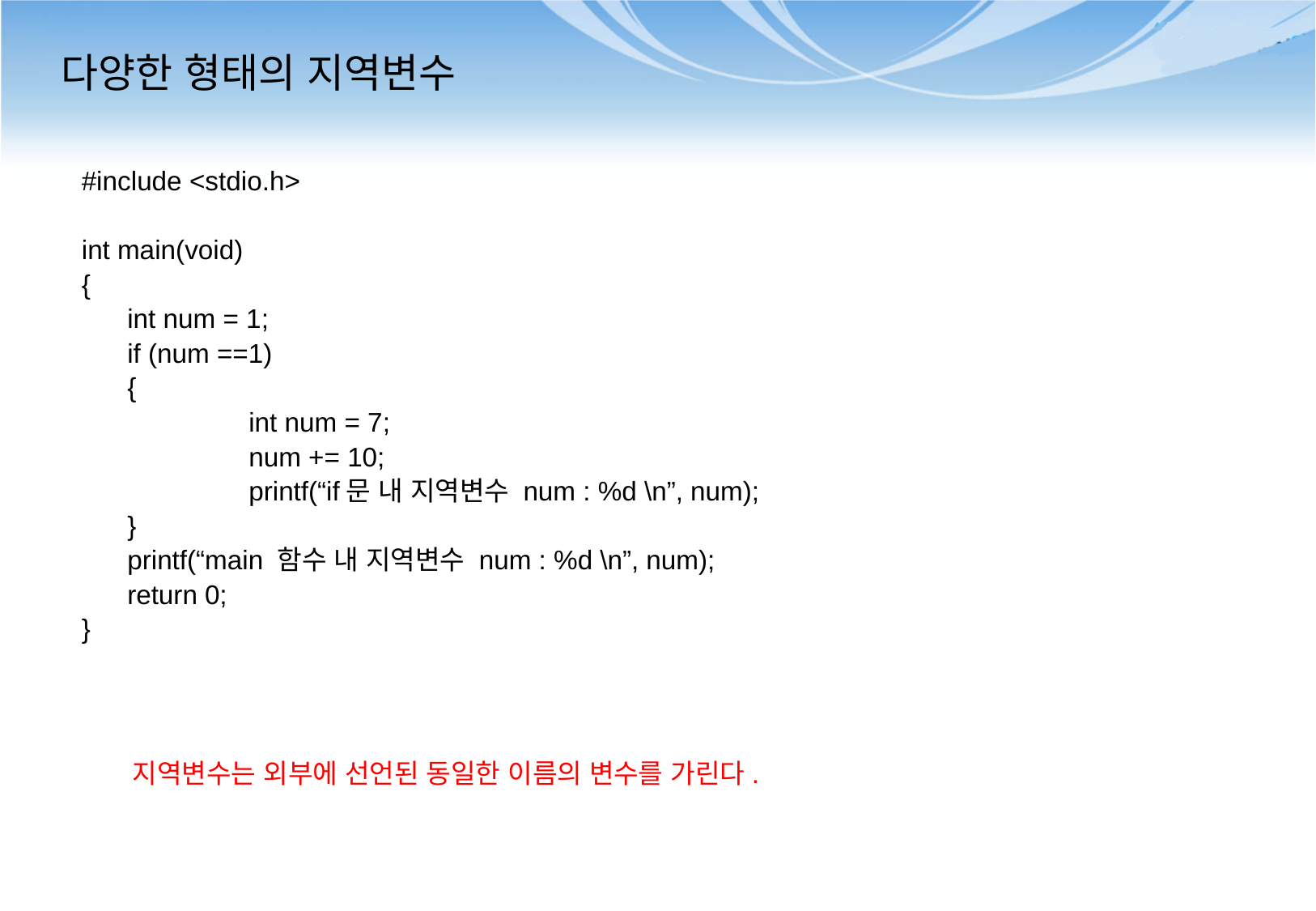

# 다양한 형태의 지역변수
#include <stdio.h>

int main(void)
{
	int num = 1;
	if (num ==1)
	{
		int num = 7;
		num += 10;
		printf(“if문 내 지역변수 num : %d \n”, num);
	}
	printf(“main 함수 내 지역변수 num : %d \n”, num);
	return 0;
}

지역변수는 외부에 선언된 동일한 이름의 변수를 가린다.